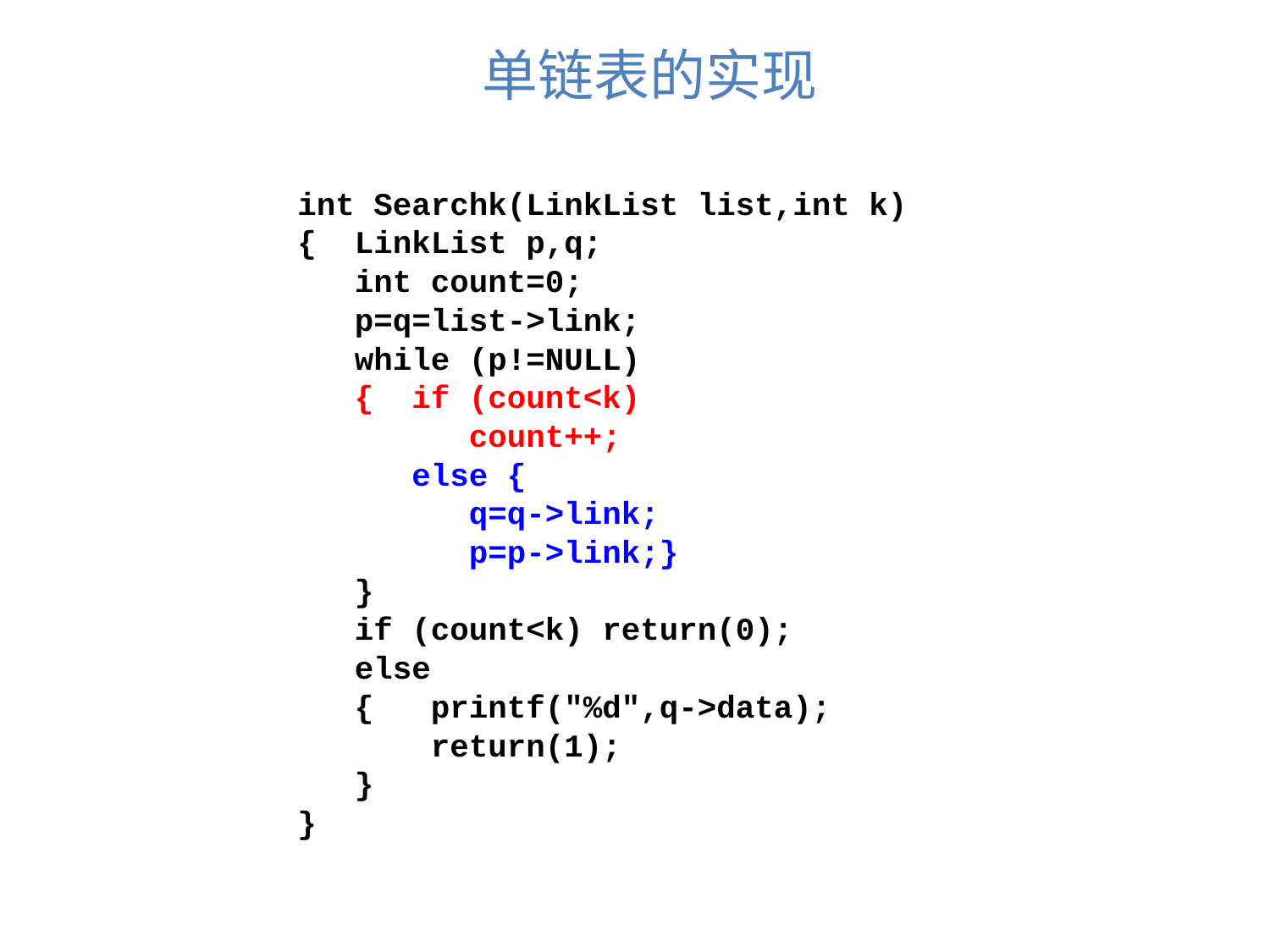

# 单链表的实现
int Searchk(LinkList list,int k)
{  LinkList p,q;
   int count=0;
   p=q=list->link;
   while (p!=NULL)
   {  if (count<k)
         count++;
      else {
         q=q->link;
         p=p->link;}
   }
   if (count<k) return(0);
   else
   {   printf("%d",q->data);
       return(1);
   }
}